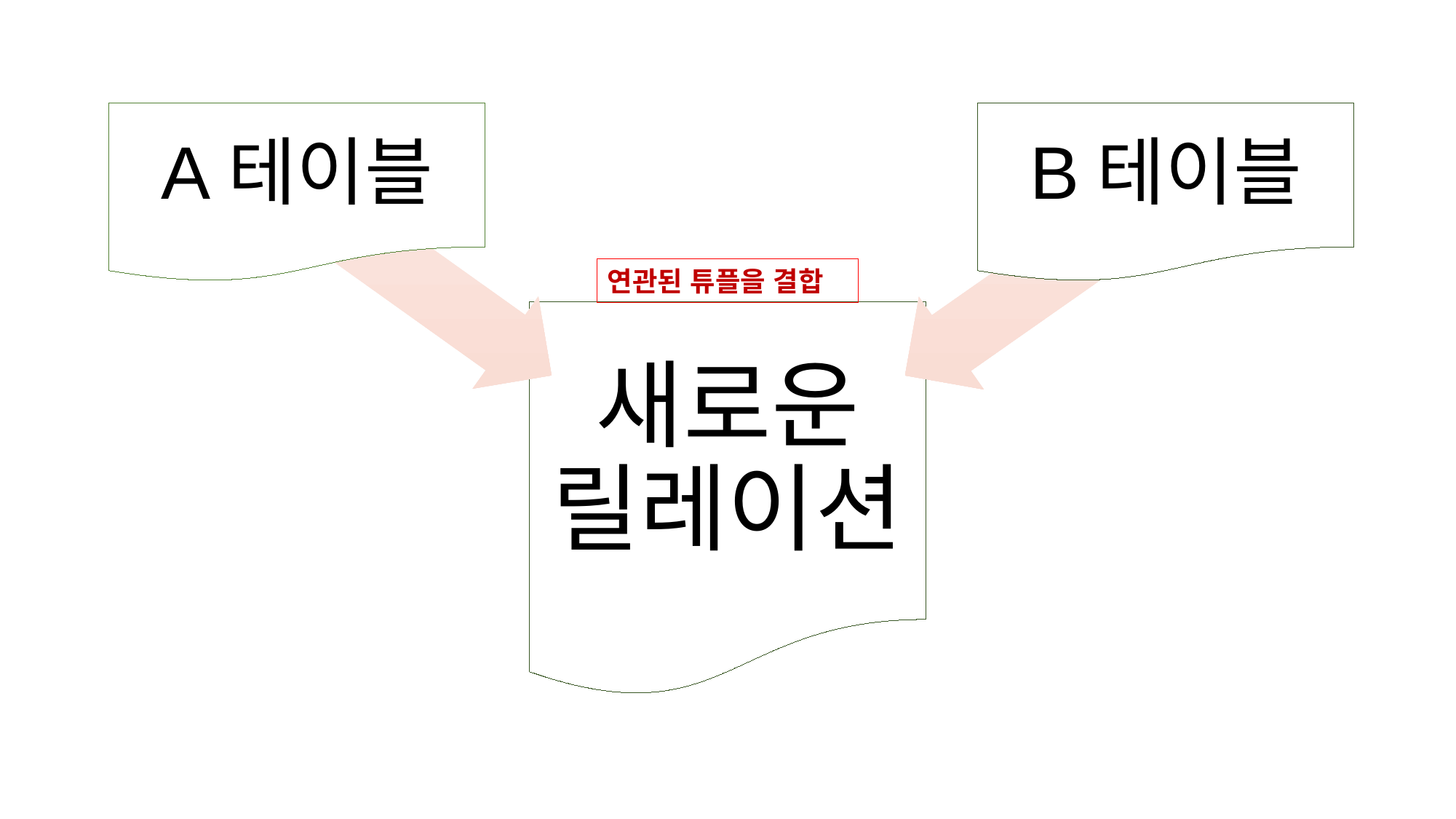

새로운 릴레이션
A테이블
B테이블
연관된 튜플을 결합